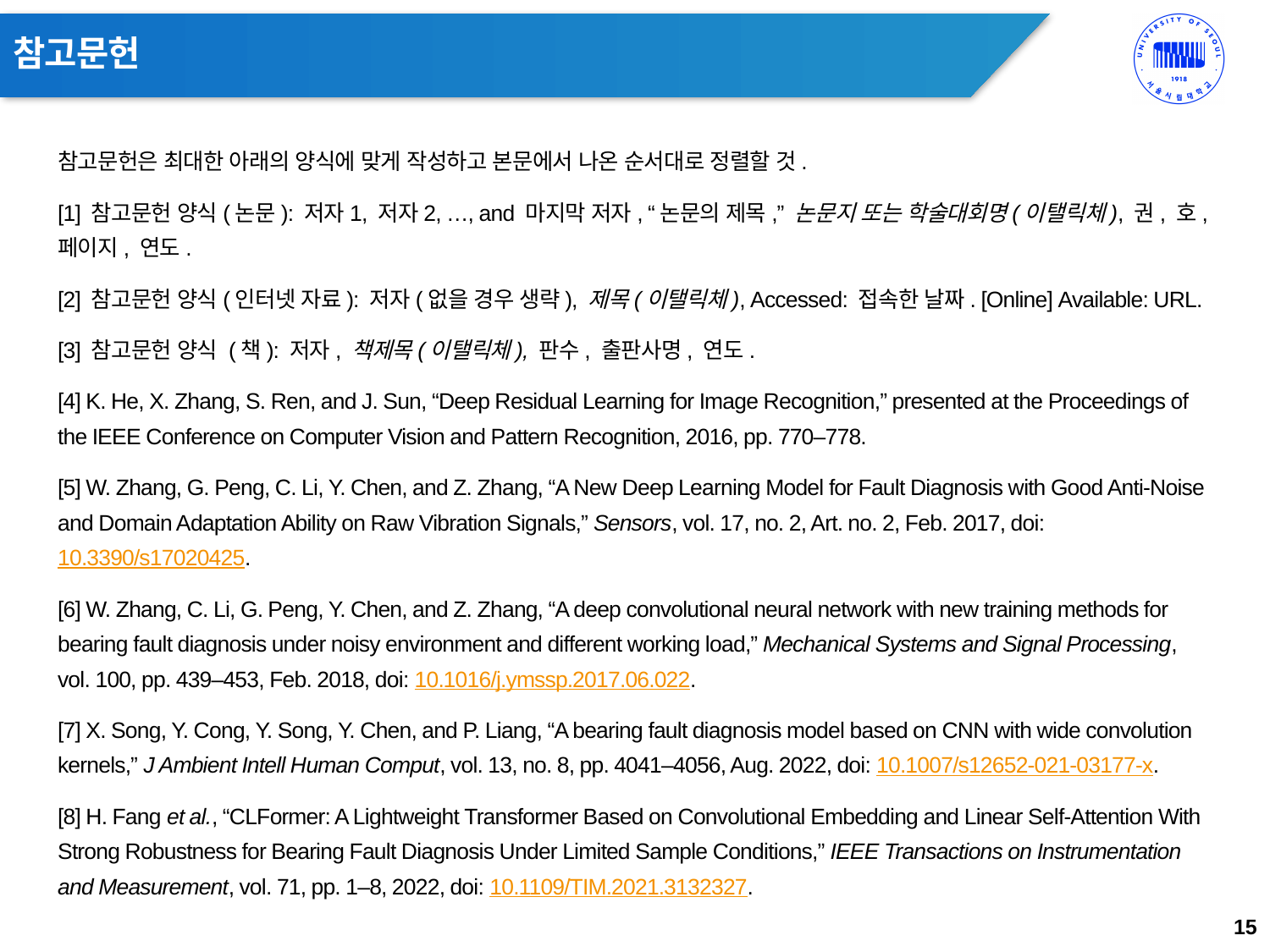

# 참고문헌
참고문헌은 최대한 아래의 양식에 맞게 작성하고 본문에서 나온 순서대로 정렬할 것.
[1] 참고문헌 양식(논문): 저자1, 저자2, …, and 마지막 저자, “논문의 제목,” 논문지 또는 학술대회명(이탤릭체), 권, 호, 페이지, 연도.
[2] 참고문헌 양식(인터넷 자료): 저자(없을 경우 생략), 제목(이탤릭체), Accessed: 접속한 날짜. [Online] Available: URL.
[3] 참고문헌 양식 (책): 저자, 책제목(이탤릭체), 판수, 출판사명, 연도.
[4] K. He, X. Zhang, S. Ren, and J. Sun, “Deep Residual Learning for Image Recognition,” presented at the Proceedings of the IEEE Conference on Computer Vision and Pattern Recognition, 2016, pp. 770–778.
[5] W. Zhang, G. Peng, C. Li, Y. Chen, and Z. Zhang, “A New Deep Learning Model for Fault Diagnosis with Good Anti-Noise and Domain Adaptation Ability on Raw Vibration Signals,” Sensors, vol. 17, no. 2, Art. no. 2, Feb. 2017, doi: 10.3390/s17020425.
[6] W. Zhang, C. Li, G. Peng, Y. Chen, and Z. Zhang, “A deep convolutional neural network with new training methods for bearing fault diagnosis under noisy environment and different working load,” Mechanical Systems and Signal Processing, vol. 100, pp. 439–453, Feb. 2018, doi: 10.1016/j.ymssp.2017.06.022.
[7] X. Song, Y. Cong, Y. Song, Y. Chen, and P. Liang, “A bearing fault diagnosis model based on CNN with wide convolution kernels,” J Ambient Intell Human Comput, vol. 13, no. 8, pp. 4041–4056, Aug. 2022, doi: 10.1007/s12652-021-03177-x.
[8] H. Fang et al., “CLFormer: A Lightweight Transformer Based on Convolutional Embedding and Linear Self-Attention With Strong Robustness for Bearing Fault Diagnosis Under Limited Sample Conditions,” IEEE Transactions on Instrumentation and Measurement, vol. 71, pp. 1–8, 2022, doi: 10.1109/TIM.2021.3132327.
15